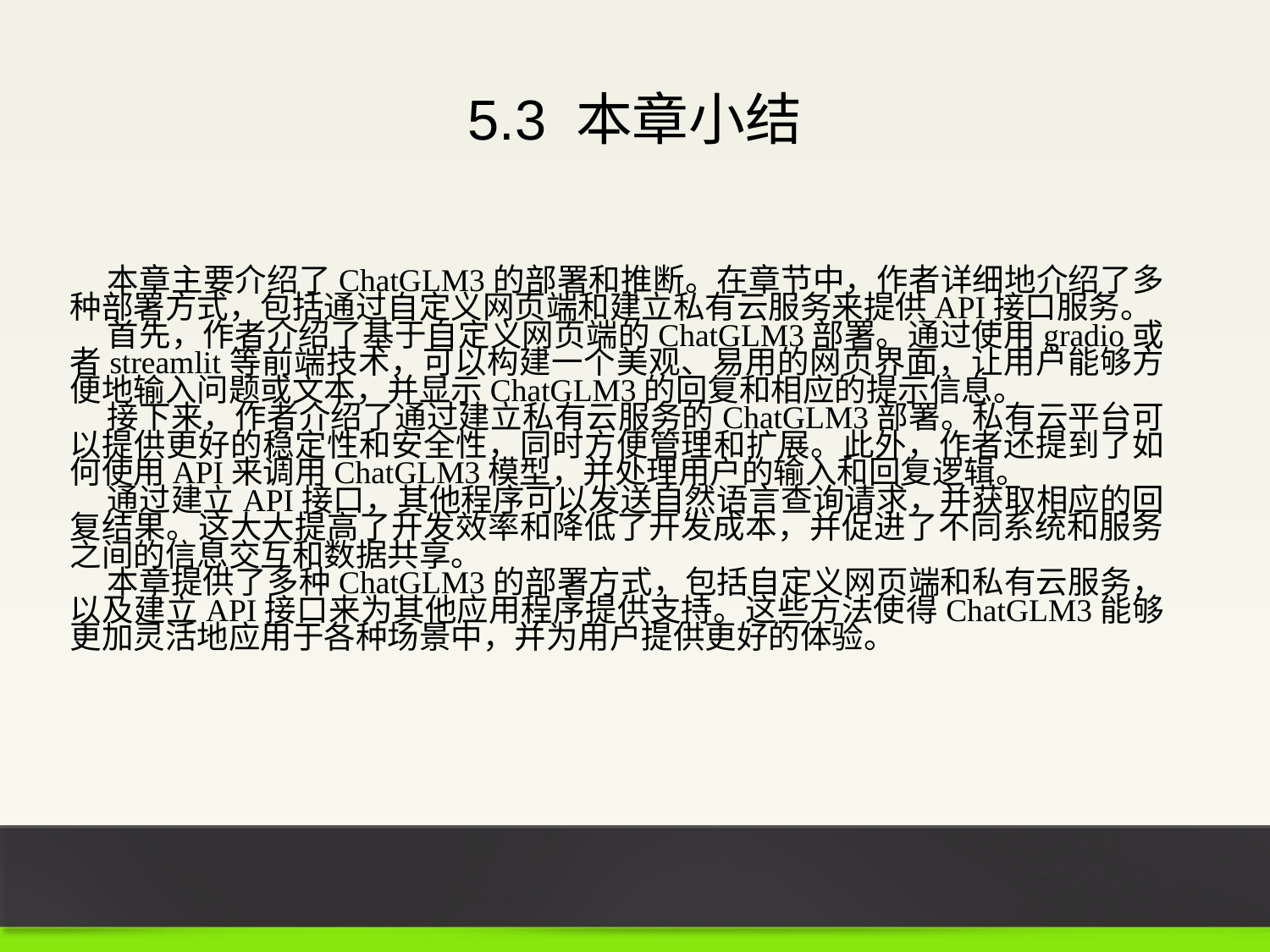

5.3 本章小结
本章主要介绍了ChatGLM3的部署和推断。在章节中，作者详细地介绍了多种部署方式，包括通过自定义网页端和建立私有云服务来提供API接口服务。
首先，作者介绍了基于自定义网页端的ChatGLM3部署。通过使用gradio或者streamlit等前端技术，可以构建一个美观、易用的网页界面，让用户能够方便地输入问题或文本，并显示ChatGLM3的回复和相应的提示信息。
接下来，作者介绍了通过建立私有云服务的ChatGLM3部署。私有云平台可以提供更好的稳定性和安全性，同时方便管理和扩展。此外，作者还提到了如何使用API来调用ChatGLM3模型，并处理用户的输入和回复逻辑。
通过建立API接口，其他程序可以发送自然语言查询请求，并获取相应的回复结果。这大大提高了开发效率和降低了开发成本，并促进了不同系统和服务之间的信息交互和数据共享。
本章提供了多种ChatGLM3的部署方式，包括自定义网页端和私有云服务，以及建立API接口来为其他应用程序提供支持。这些方法使得ChatGLM3能够更加灵活地应用于各种场景中，并为用户提供更好的体验。